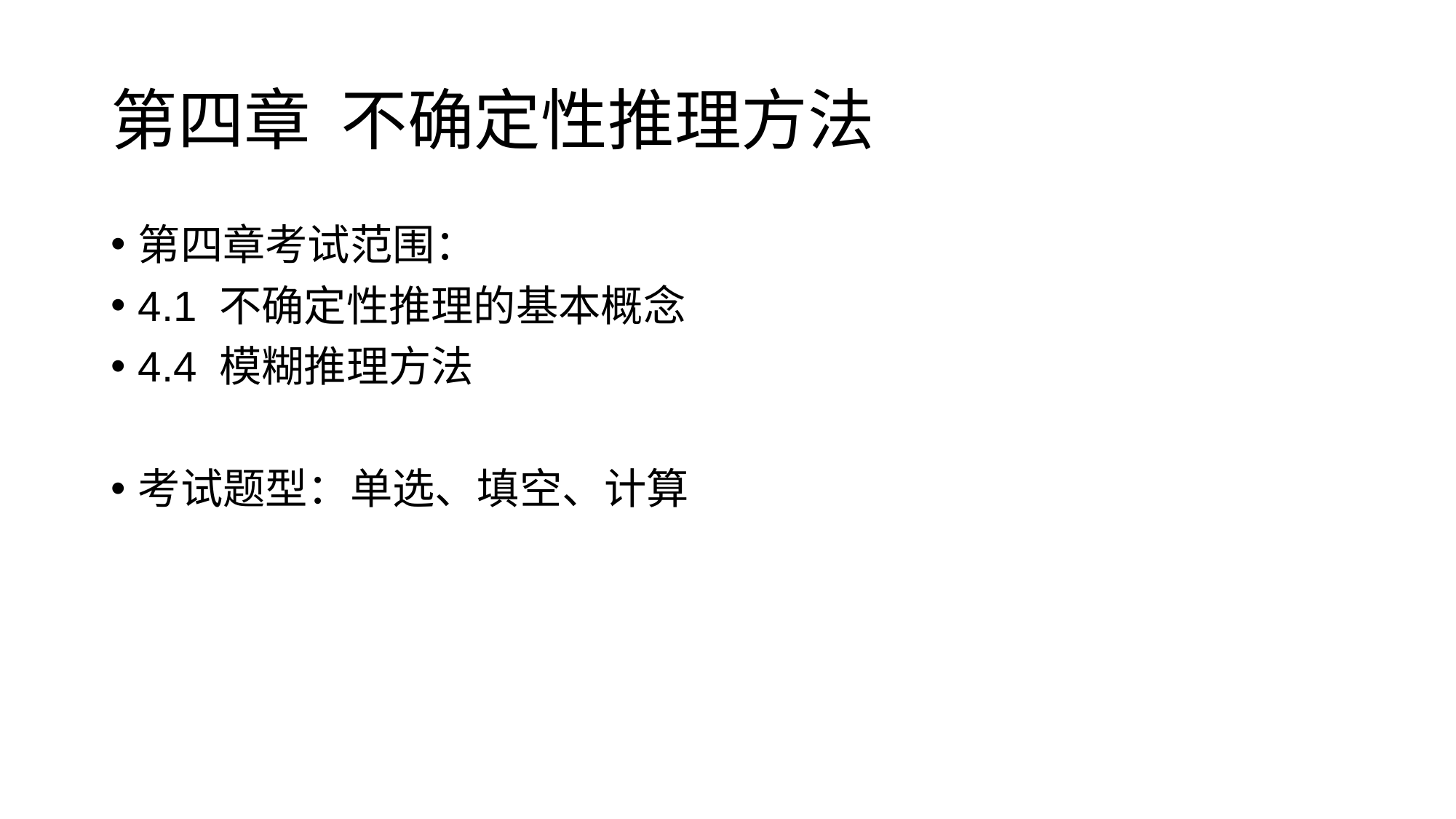

# 第四章  不确定性推理方法
第四章考试范围：
4.1 不确定性推理的基本概念
4.4 模糊推理方法

考试题型：单选、填空、计算